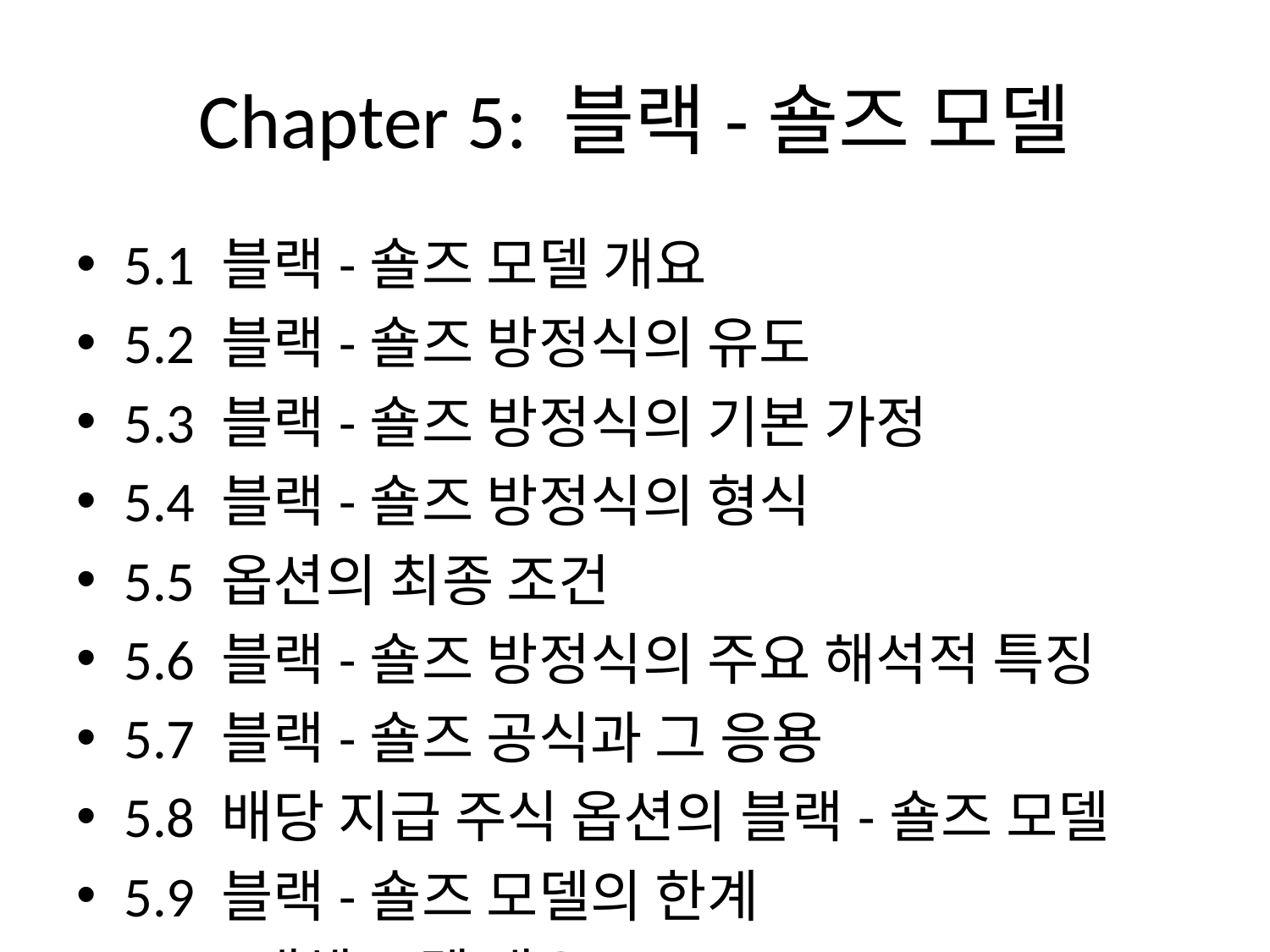

# Chapter 5: 블랙-숄즈 모델
5.1 블랙-숄즈 모델 개요
5.2 블랙-숄즈 방정식의 유도
5.3 블랙-숄즈 방정식의 기본 가정
5.4 블랙-숄즈 방정식의 형식
5.5 옵션의 최종 조건
5.6 블랙-숄즈 방정식의 주요 해석적 특징
5.7 블랙-숄즈 공식과 그 응용
5.8 배당 지급 주식 옵션의 블랙-숄즈 모델
5.9 블랙-숄즈 모델의 한계
5.10 대체 모델 개요
5.11 블랙-숄즈 모델의 경제적 해석
5.12 CAPM과 효용이론과의 관계
5.13 요약 및 참고문헌